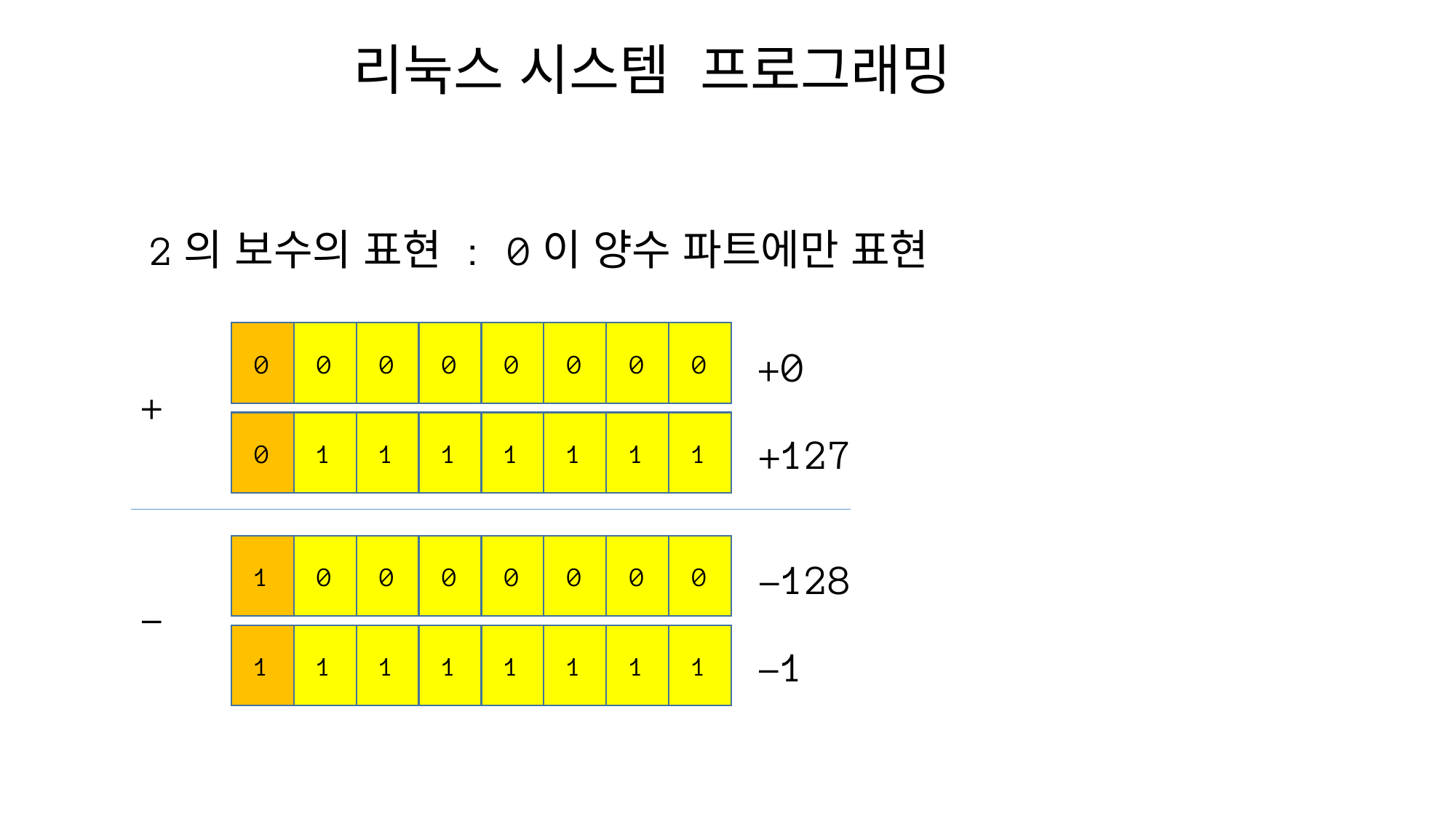

리눅스 시스템  프로그래밍
2의 보수의 표현 : 0이 양수 파트에만 표현
0
0
0
0
0
0
0
0
+0
+
1
1
1
1
1
1
1
0
+127
0
0
0
0
0
0
0
1
-128
-
1
1
1
1
1
1
1
1
-1